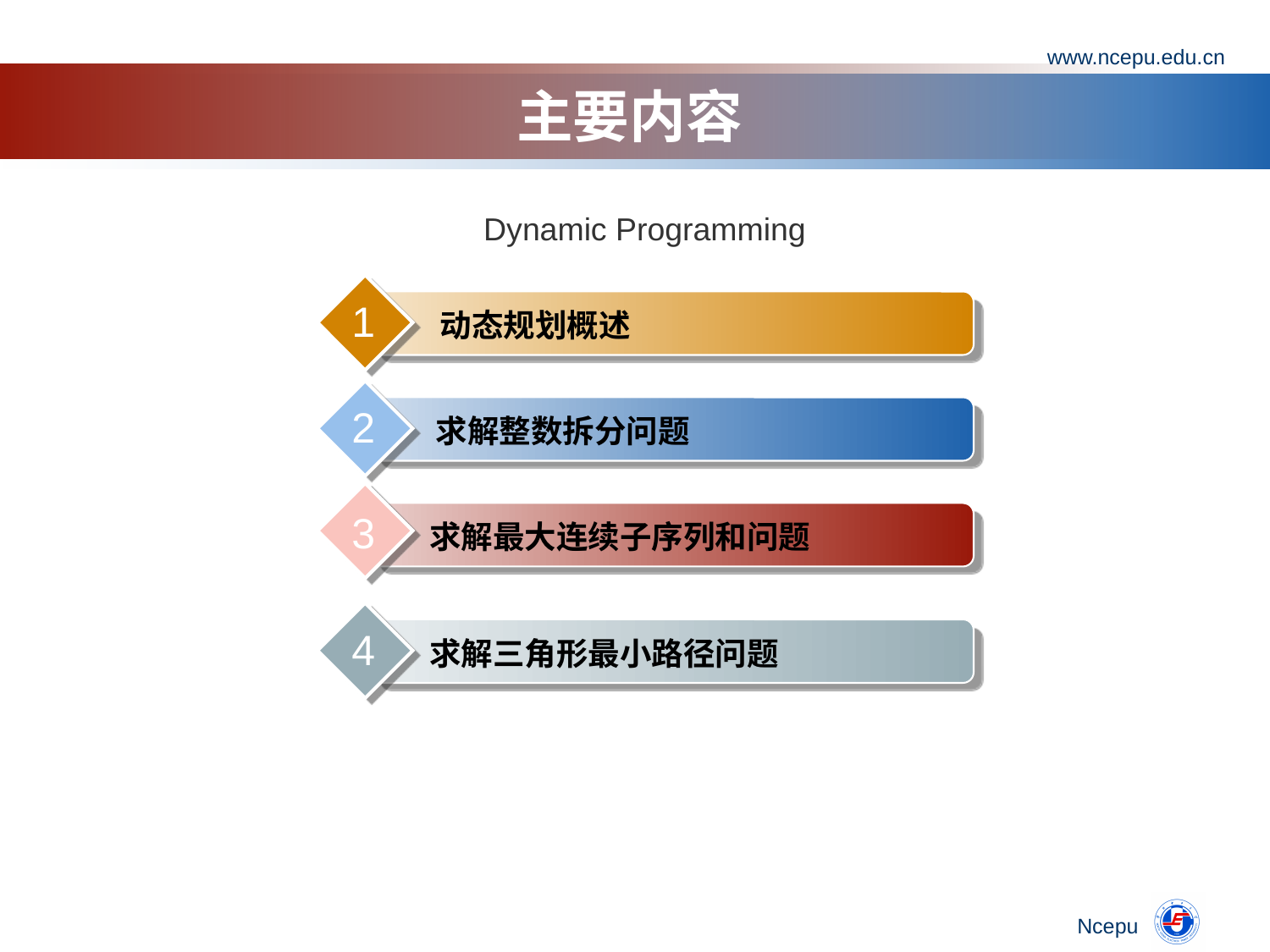

www.ncepu.edu.cn
# 主要内容
Dynamic Programming

1

 动态规划概述

2

求解整数拆分问题

3

 求解最大连续子序列和问题

4

 求解三角形最小路径问题
Ncepu